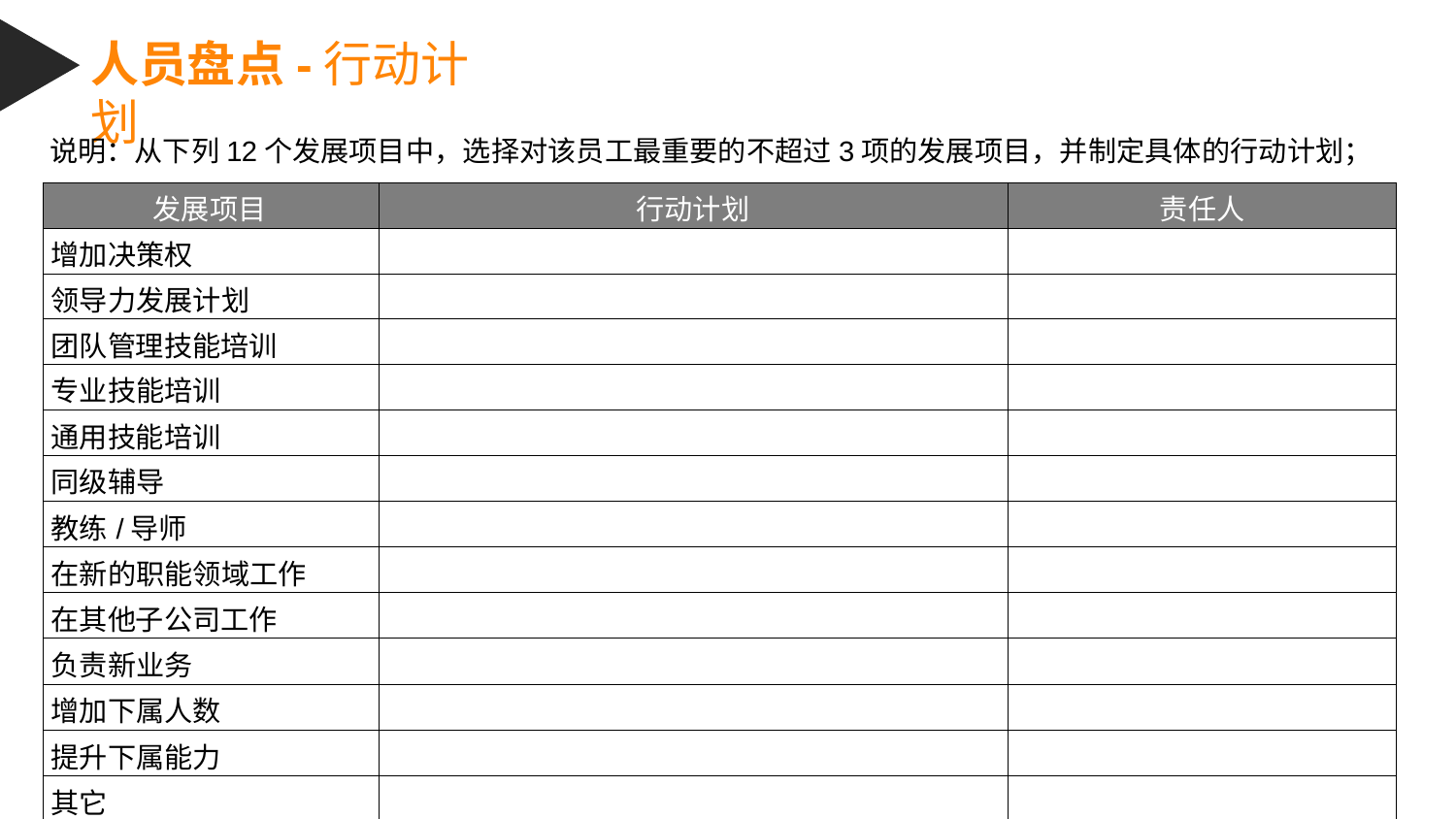

# 人员盘点-行动计划
说明：从下列12个发展项目中，选择对该员工最重要的不超过3项的发展项目，并制定具体的行动计划；
| 发展项目 | 行动计划 | 责任人 |
| --- | --- | --- |
| 增加决策权 |  |  |
| 领导力发展计划 |  |  |
| 团队管理技能培训 |  |  |
| 专业技能培训 |  |  |
| 通用技能培训 |  |  |
| 同级辅导 |  |  |
| 教练/导师 |  |  |
| 在新的职能领域工作 |  |  |
| 在其他子公司工作 |  |  |
| 负责新业务 |  |  |
| 增加下属人数 |  |  |
| 提升下属能力 |  |  |
| 其它 |  |  |